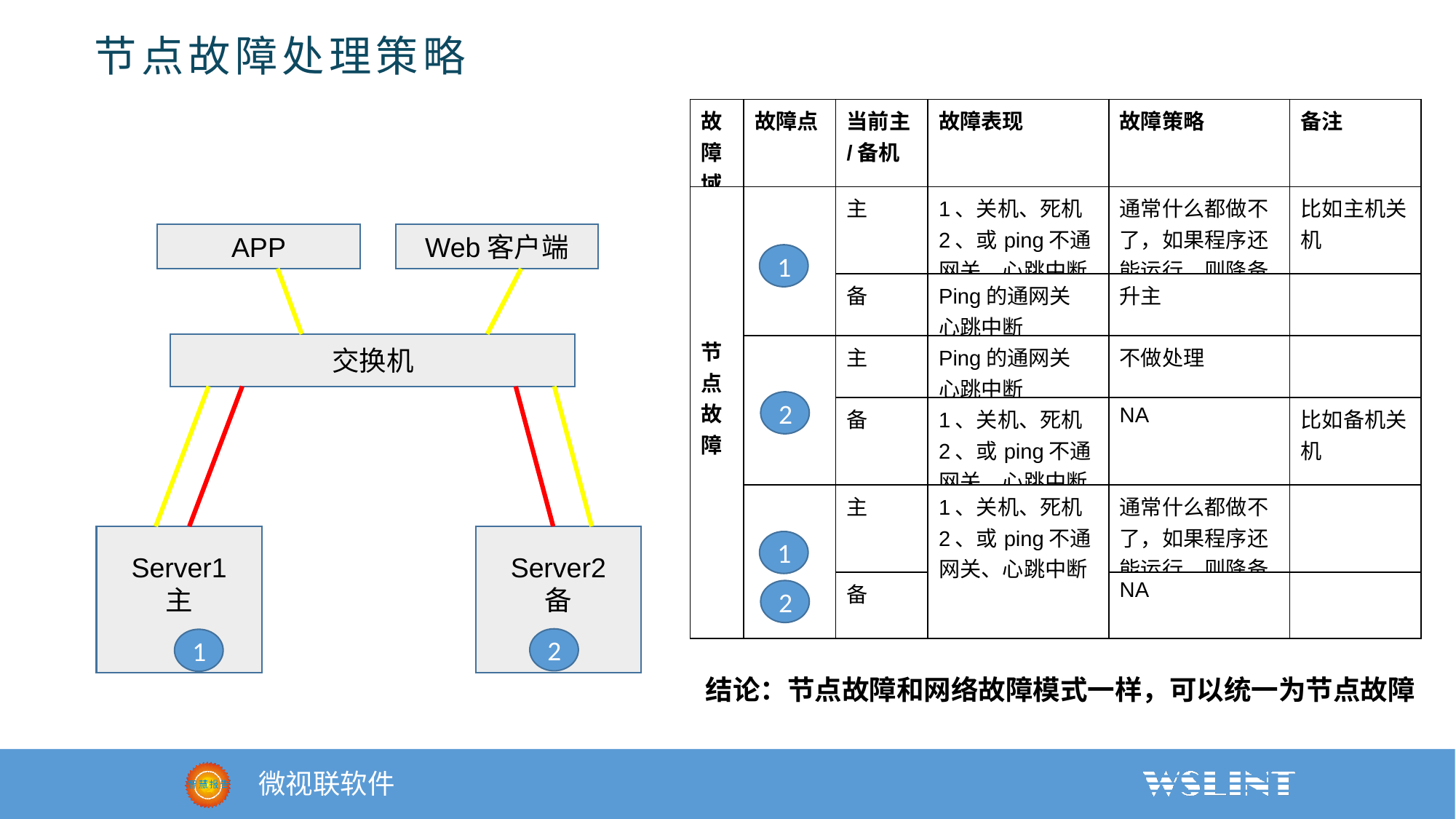

节点故障处理策略
| 故障域 | 故障点 | 当前主/备机 | 故障表现 | 故障策略 | 备注 |
| --- | --- | --- | --- | --- | --- |
| 节点故障 |  | 主 | 1、关机、死机 2、或ping不通网关、心跳中断 | 通常什么都做不了，如果程序还能运行，则降备 | 比如主机关机 |
|  |  | 备 | Ping的通网关 心跳中断 | 升主 |  |
|  |  | 主 | Ping的通网关 心跳中断 | 不做处理 |  |
|  |  | 备 | 1、关机、死机 2、或ping不通网关、心跳中断 | NA | 比如备机关机 |
|  |  | 主 | 1、关机、死机 2、或ping不通网关、心跳中断 | 通常什么都做不了，如果程序还能运行，则降备 |  |
|  |  | 备 |  | NA |  |
APP
Web客户端
1
交换机
2
Server1
主

Server2
备

1
2
2
1
结论：节点故障和网络故障模式一样，可以统一为节点故障